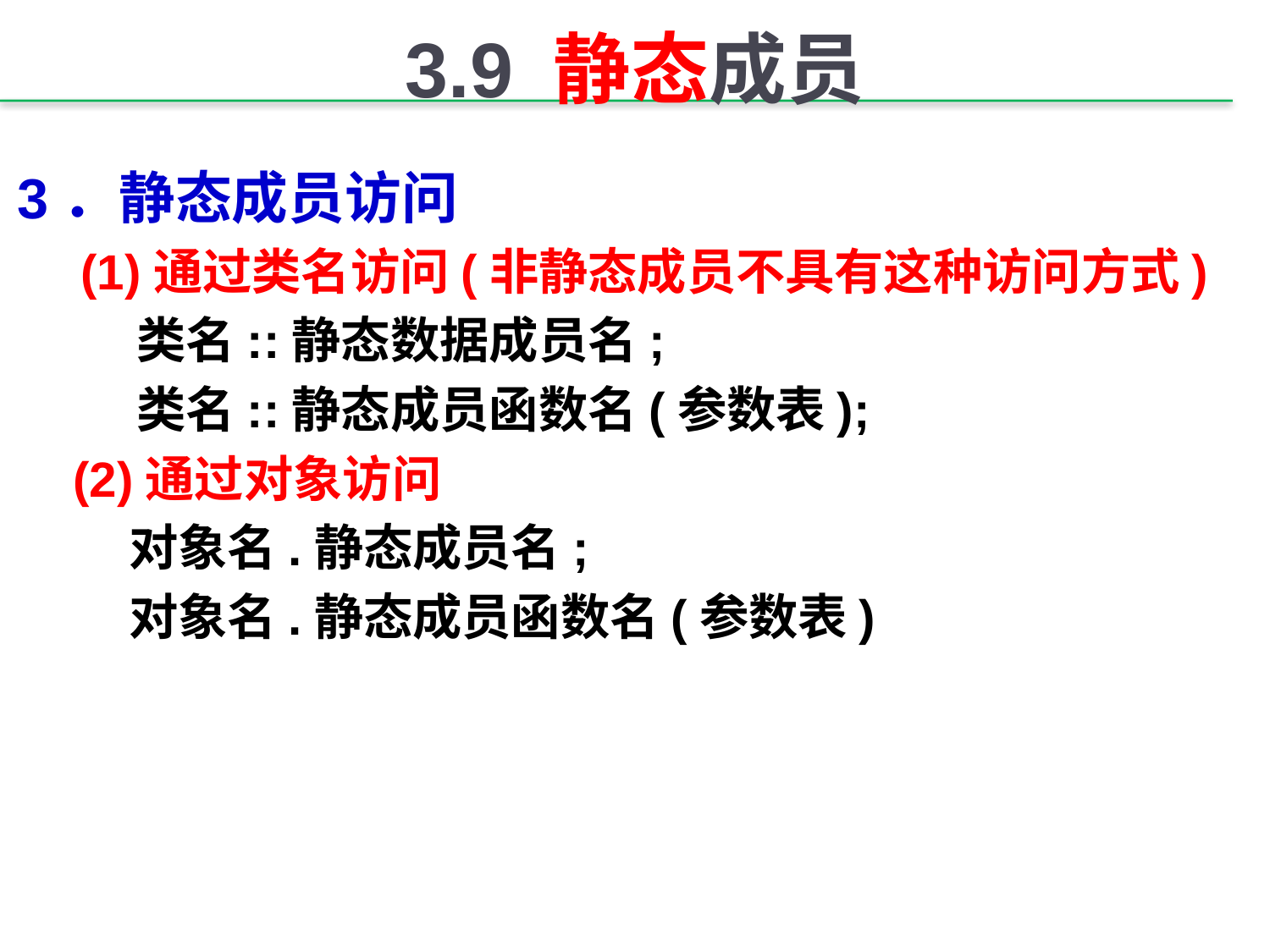

# 3.9 静态成员
3．静态成员访问
(1)通过类名访问(非静态成员不具有这种访问方式)
类名::静态数据成员名;
类名::静态成员函数名(参数表);
(2)通过对象访问
对象名.静态成员名;
对象名.静态成员函数名(参数表)